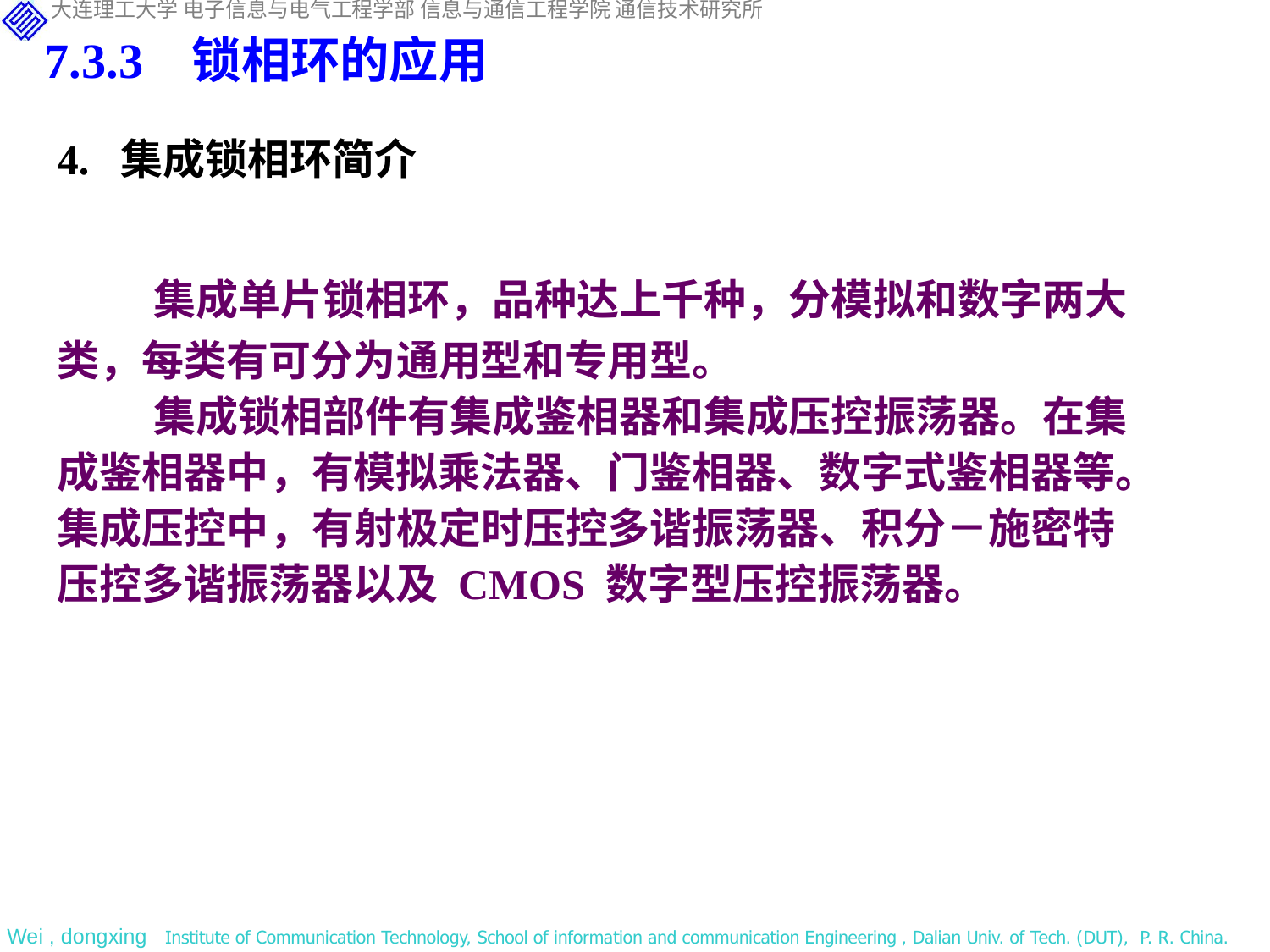

7.3.3   锁相环的应用
4.  集成锁相环简介
         集成单片锁相环，品种达上千种，分模拟和数字两大类，每类有可分为通用型和专用型。
         集成锁相部件有集成鉴相器和集成压控振荡器。在集成鉴相器中，有模拟乘法器、门鉴相器、数字式鉴相器等。集成压控中，有射极定时压控多谐振荡器、积分－施密特压控多谐振荡器以及 CMOS 数字型压控振荡器。